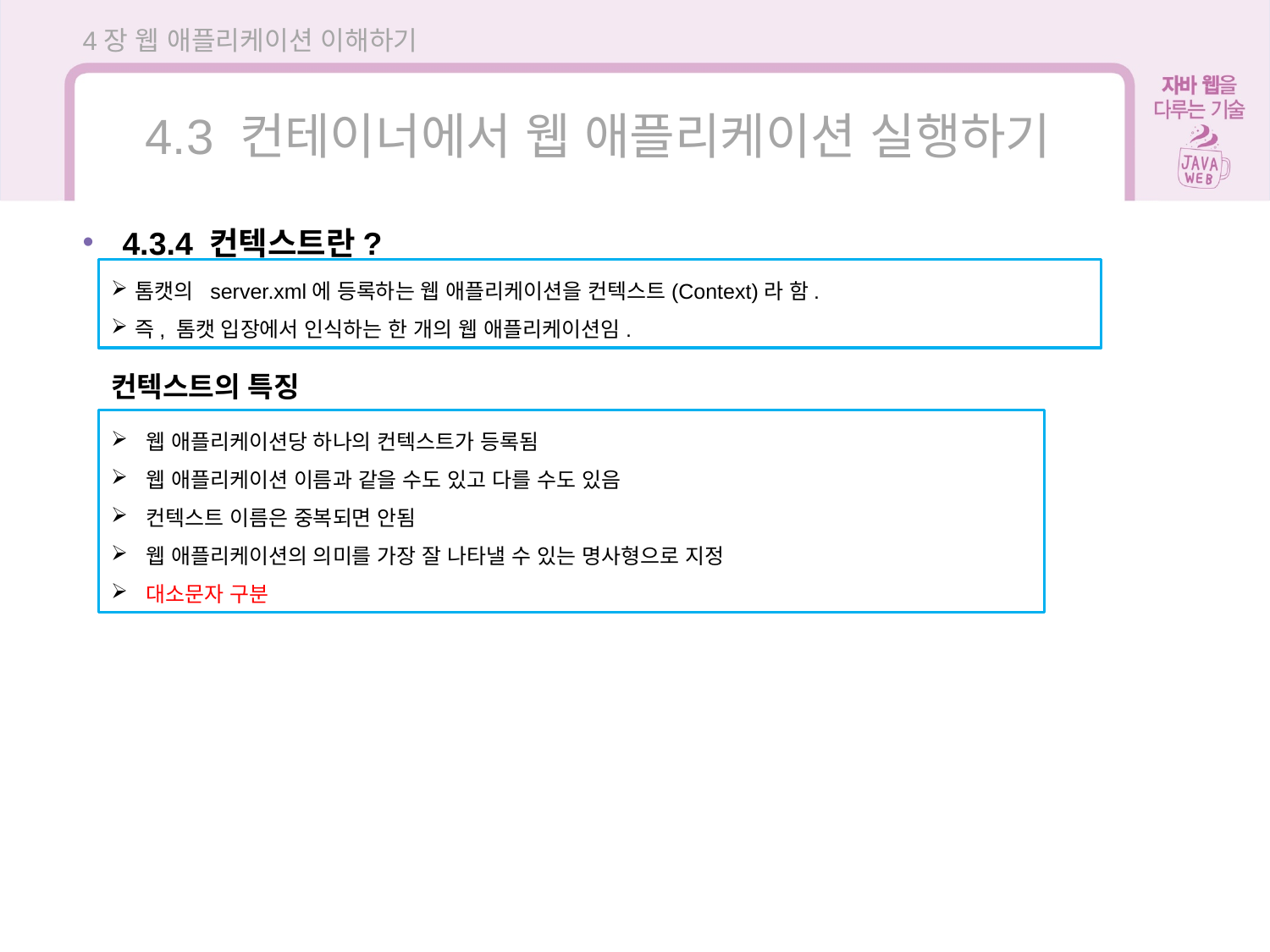

4장 웹 애플리케이션 이해하기
4.3 컨테이너에서 웹 애플리케이션 실행하기
4.3.4 컨텍스트란?
톰캣의  server.xml에 등록하는 웹 애플리케이션을 컨텍스트(Context)라 함.
즉, 톰캣 입장에서 인식하는 한 개의 웹 애플리케이션임.
컨텍스트의 특징
 웹 애플리케이션당 하나의 컨텍스트가 등록됨
 웹 애플리케이션 이름과 같을 수도 있고 다를 수도 있음
 컨텍스트 이름은 중복되면 안됨
 웹 애플리케이션의 의미를 가장 잘 나타낼 수 있는 명사형으로 지정
 대소문자 구분